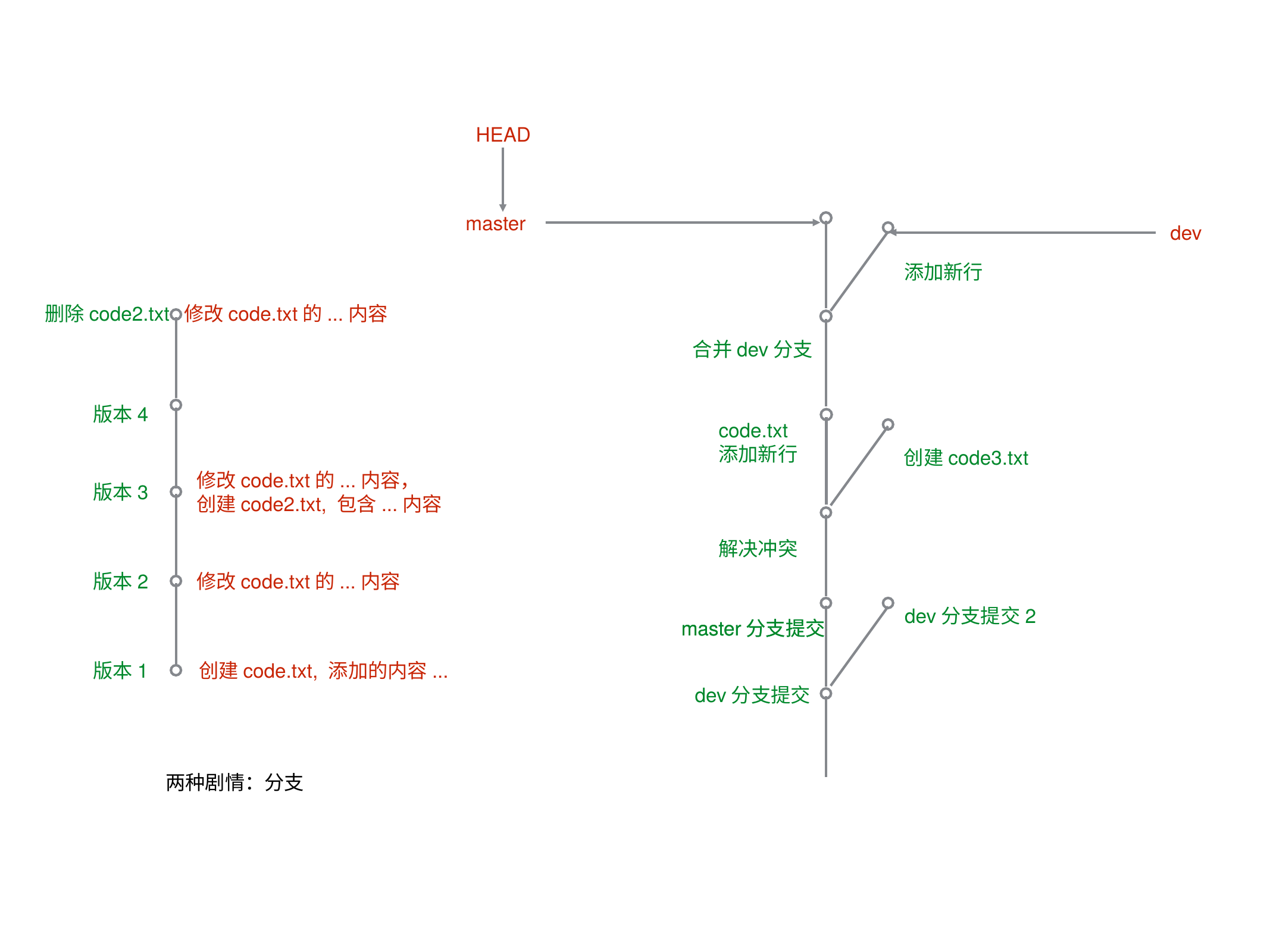

HEAD

master

dev

添加新行
删除code2.txt
修改code.txt的...内容

合并dev分支
版本4

code.txt
添加新行

创建code3.txt
修改code.txt的...内容，
创建code2.txt, 包含...内容
版本3

解决冲突
版本2
修改code.txt的...内容

dev分支提交2

master分支提交
master分支提交
版本1
创建code.txt, 添加的内容...

dev分支提交

两种剧情：分支